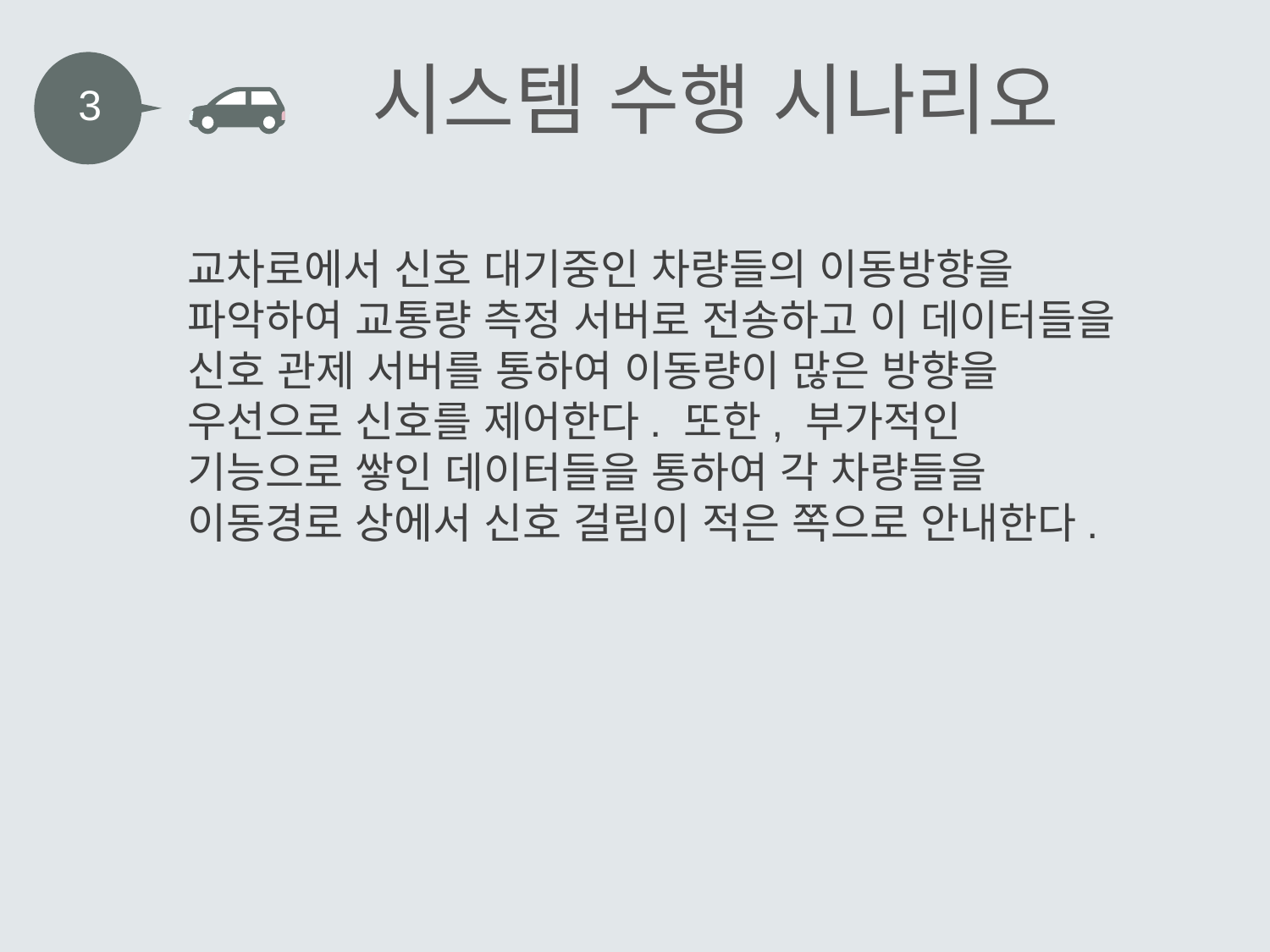

시스템 수행 시나리오

3
교차로에서 신호 대기중인 차량들의 이동방향을 파악하여 교통량 측정 서버로 전송하고 이 데이터들을 신호 관제 서버를 통하여 이동량이 많은 방향을 우선으로 신호를 제어한다. 또한, 부가적인 기능으로 쌓인 데이터들을 통하여 각 차량들을 이동경로 상에서 신호 걸림이 적은 쪽으로 안내한다.